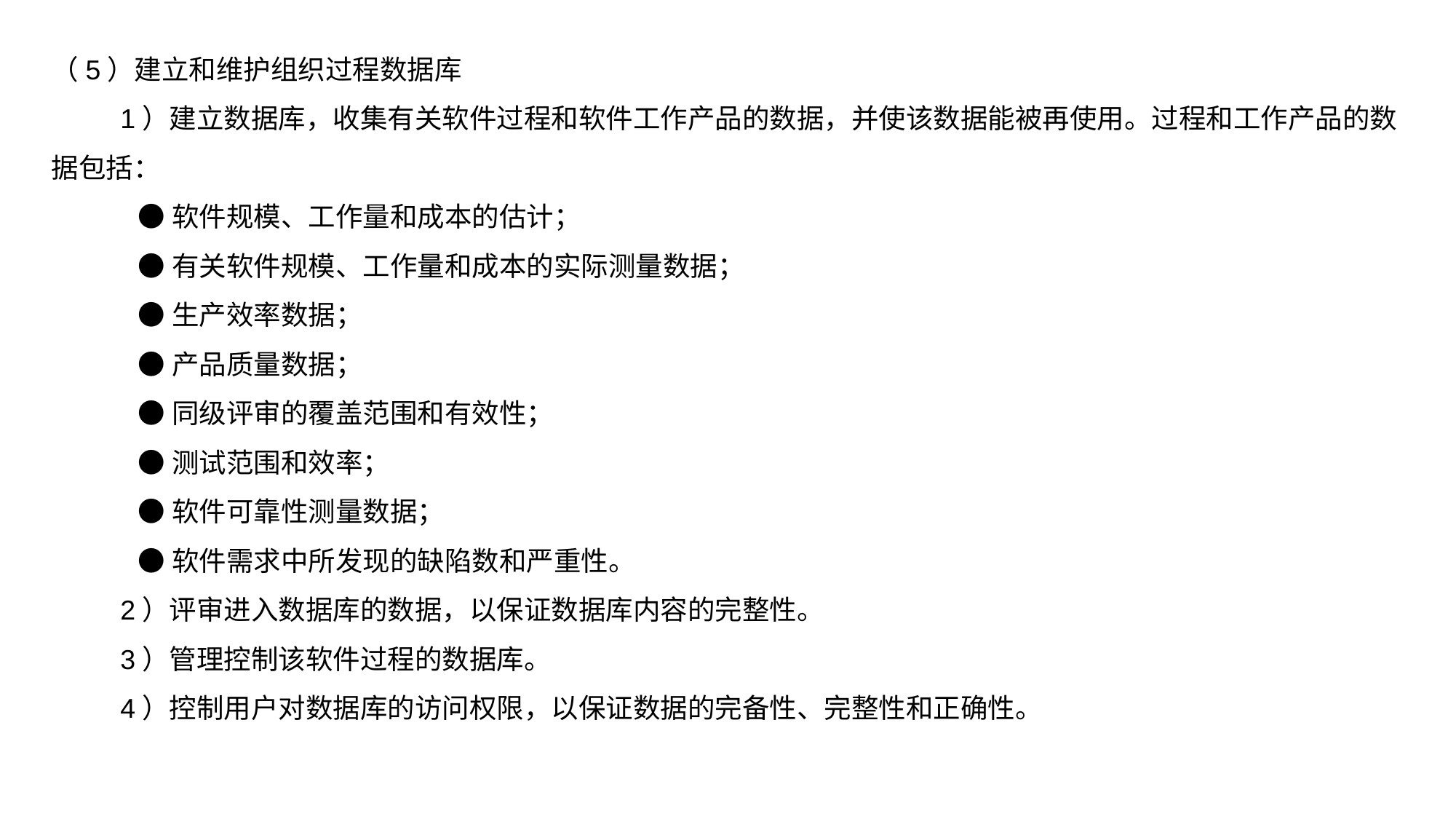

（5）建立和维护组织过程数据库
         1）建立数据库，收集有关软件过程和软件工作产品的数据，并使该数据能被再使用。过程和工作产品的数据包括：
              ●软件规模、工作量和成本的估计；
              ●有关软件规模、工作量和成本的实际测量数据；
              ●生产效率数据；
              ●产品质量数据；
              ●同级评审的覆盖范围和有效性；
              ●测试范围和效率；
              ●软件可靠性测量数据；
              ●软件需求中所发现的缺陷数和严重性。
         2）评审进入数据库的数据，以保证数据库内容的完整性。
         3）管理控制该软件过程的数据库。
         4）控制用户对数据库的访问权限，以保证数据的完备性、完整性和正确性。